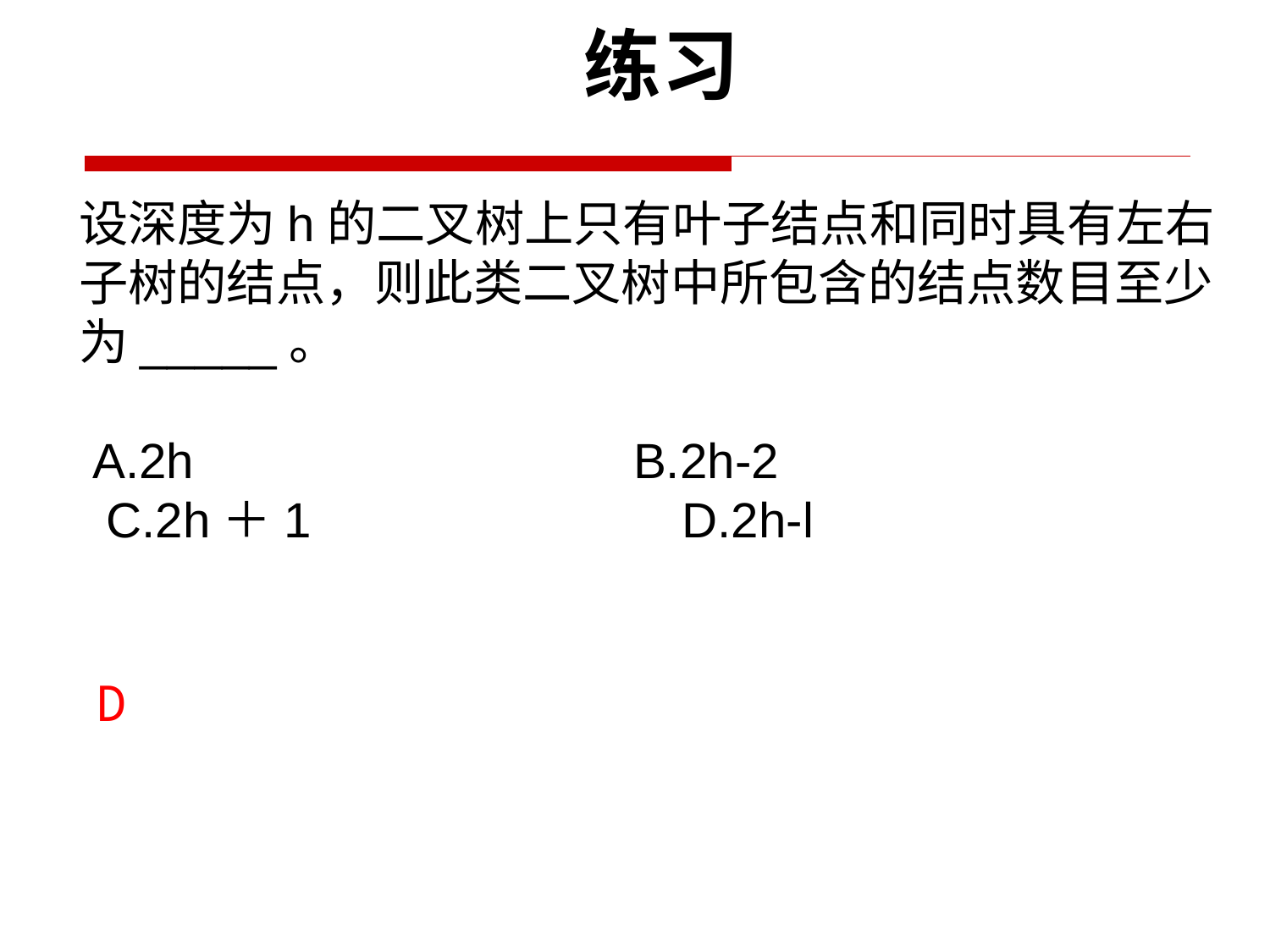

练习
设深度为h的二叉树上只有叶子结点和同时具有左右子树的结点，则此类二叉树中所包含的结点数目至少为_____。

 A.2h                                B.2h-2
  C.2h＋1                           D.2h-l

D